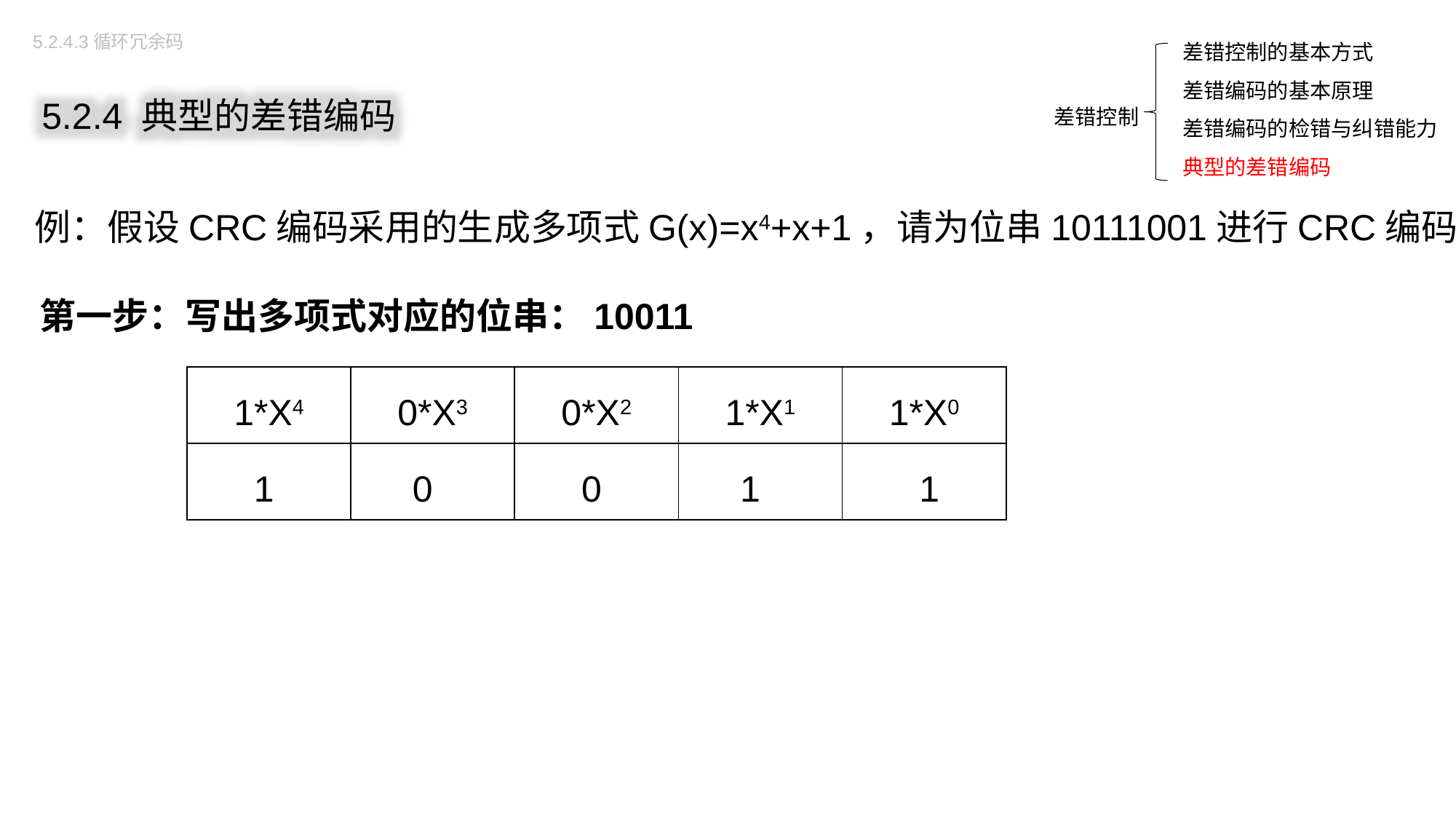

差错控制的基本方式
差错编码的基本原理
差错编码的检错与纠错能力
典型的差错编码
5.2.4.3循环冗余码

5.2.4 典型的差错编码
差错控制
例：假设CRC编码采用的生成多项式G(x)=x4+x+1，请为位串10111001进行CRC编码。
第一步：写出多项式对应的位串：10011
| 1\*X4 | 0\*X3 | 0\*X2 | 1\*X1 | 1\*X0 |
| --- | --- | --- | --- | --- |
| 1 | 0 | 0 | 1 | 1 |